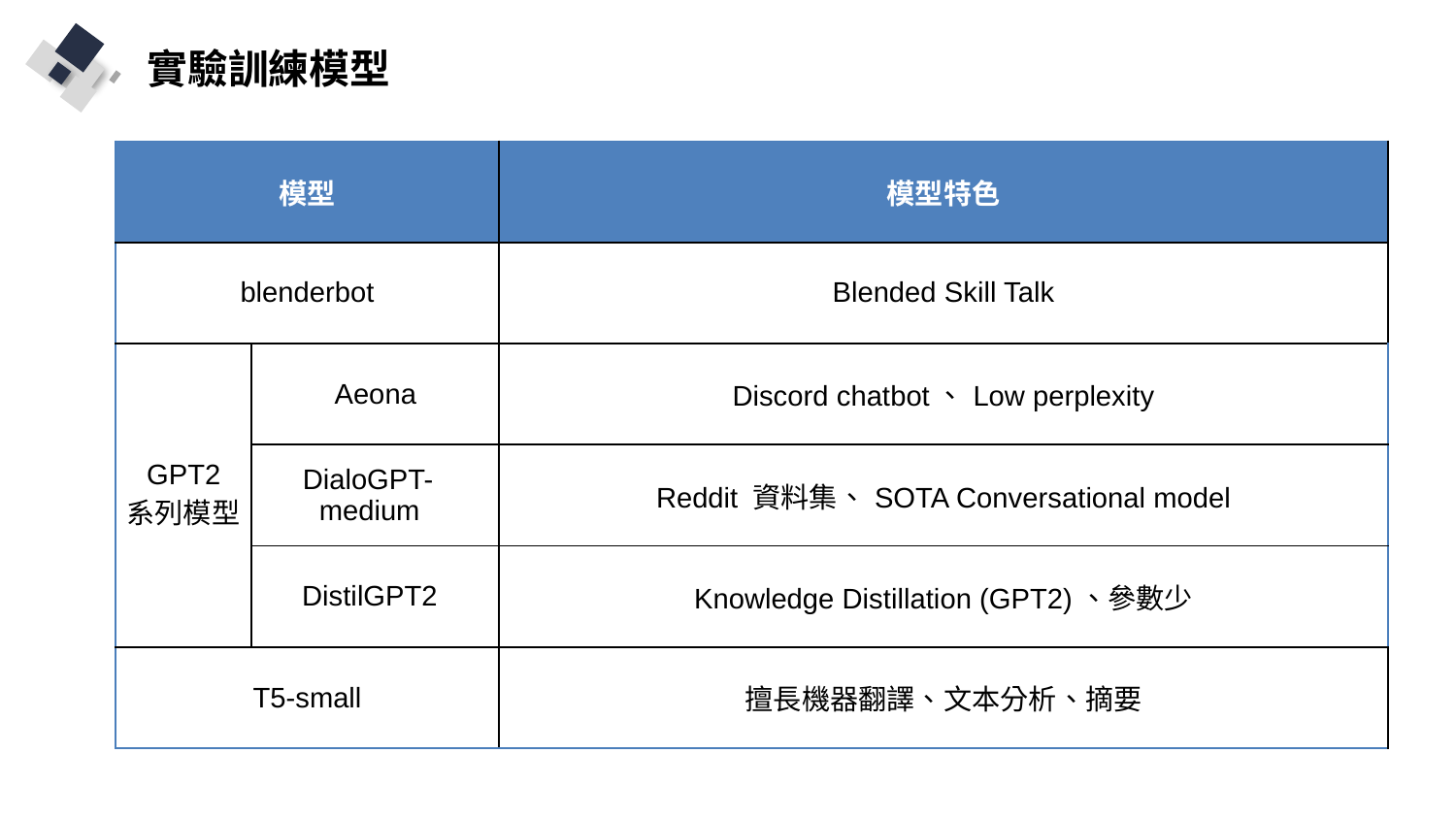

實驗訓練模型
| 模型 |  | 模型特色 |
| --- | --- | --- |
| blenderbot |  | Blended Skill Talk |
| GPT2 系列模型 | Aeona | Discord chatbot、Low perplexity |
| DialoGPT-medium | DialoGPT-medium | Reddit 資料集、SOTA Conversational model |
| DistilGPT2 | DistilGPT2 | Knowledge Distillation (GPT2)、參數少 |
| T5-small |  | 擅長機器翻譯、文本分析、摘要 |